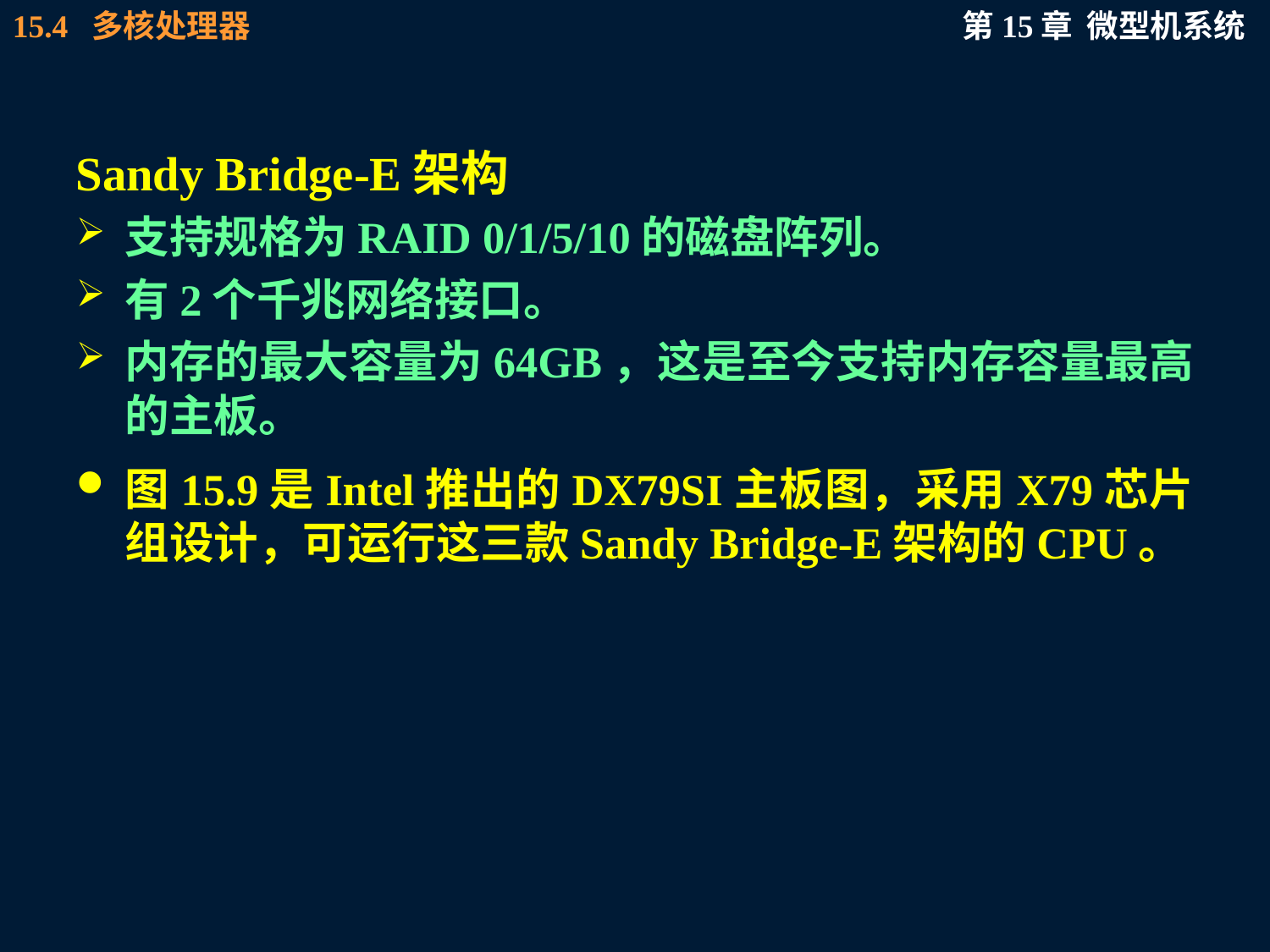

Sandy Bridge-E架构
支持规格为RAID 0/1/5/10的磁盘阵列。
有2个千兆网络接口。
内存的最大容量为64GB，这是至今支持内存容量最高的主板。
图15.9是Intel推出的DX79SI主板图，采用X79芯片组设计，可运行这三款Sandy Bridge-E架构的CPU。